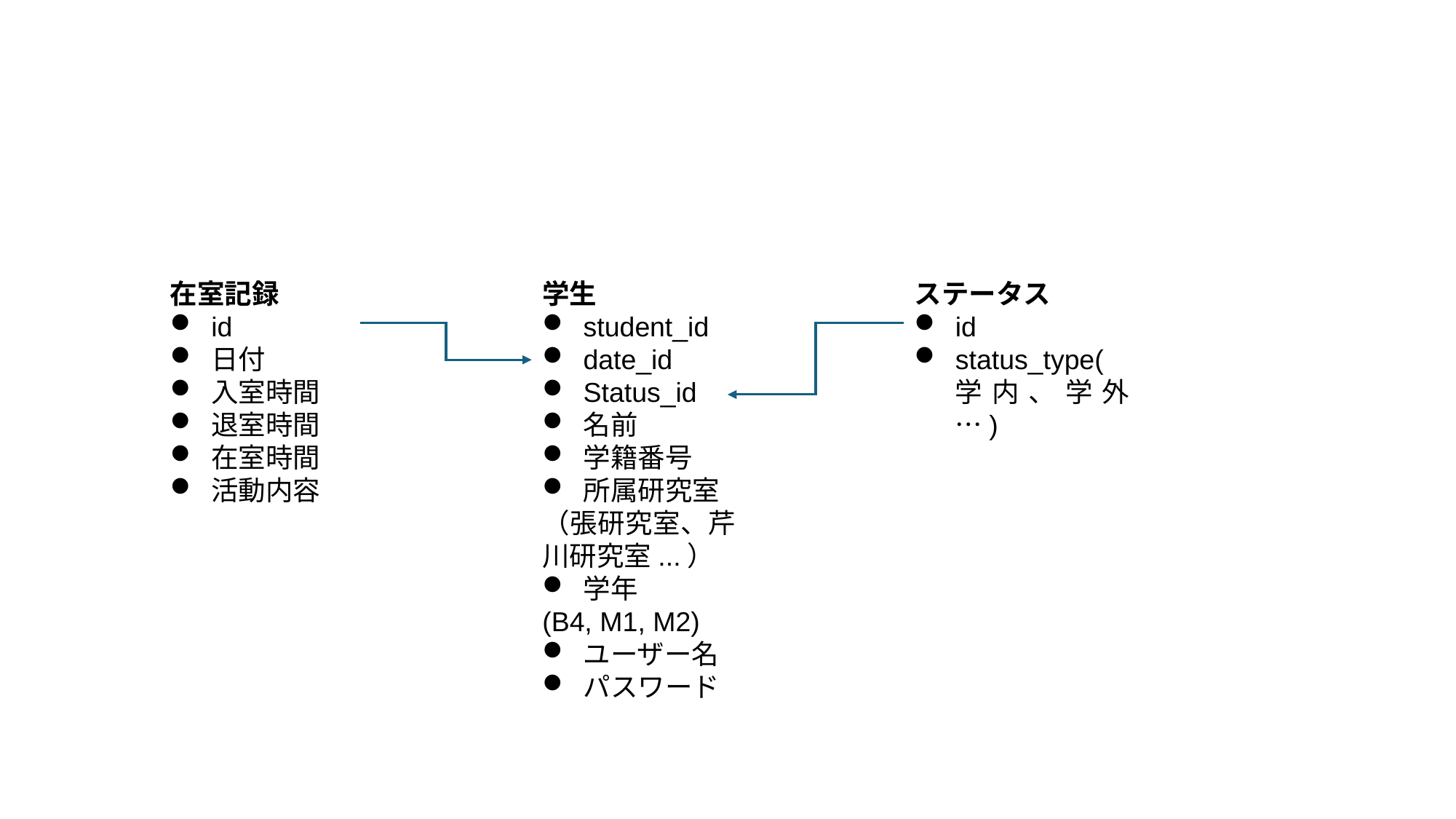

在室記録
id
日付
入室時間
退室時間
在室時間
活動内容
学生
student_id
date_id
Status_id
名前
学籍番号
所属研究室
（張研究室、芹川研究室...）
学年
(B4, M1, M2)
ユーザー名
パスワード
ステータス
id
status_type(学内、学外…)